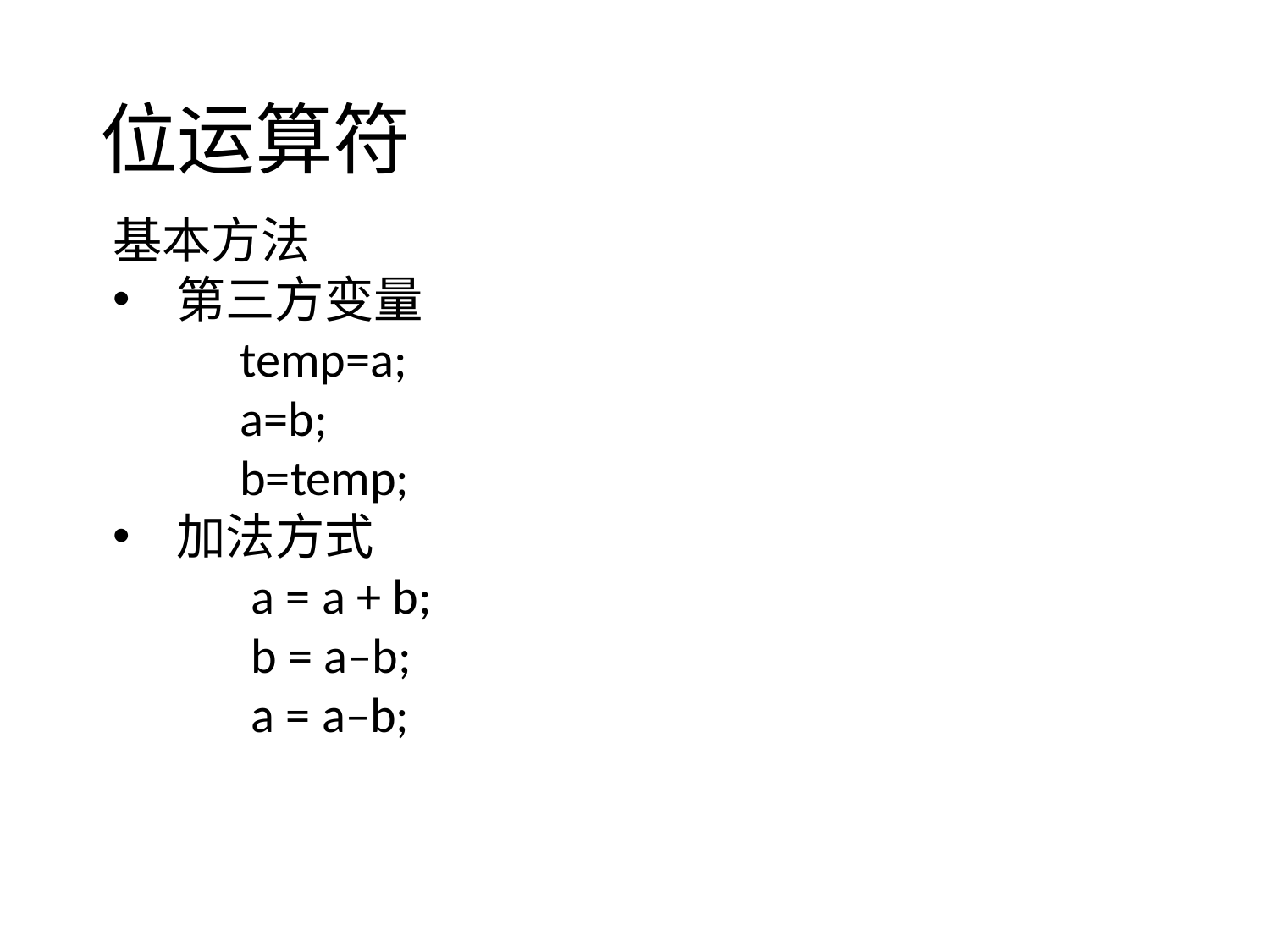

# 位运算符
基本方法
第三方变量
temp=a;
a=b;
b=temp;
加法方式
	 a = a + b;
	 b = a–b;
	 a = a–b;